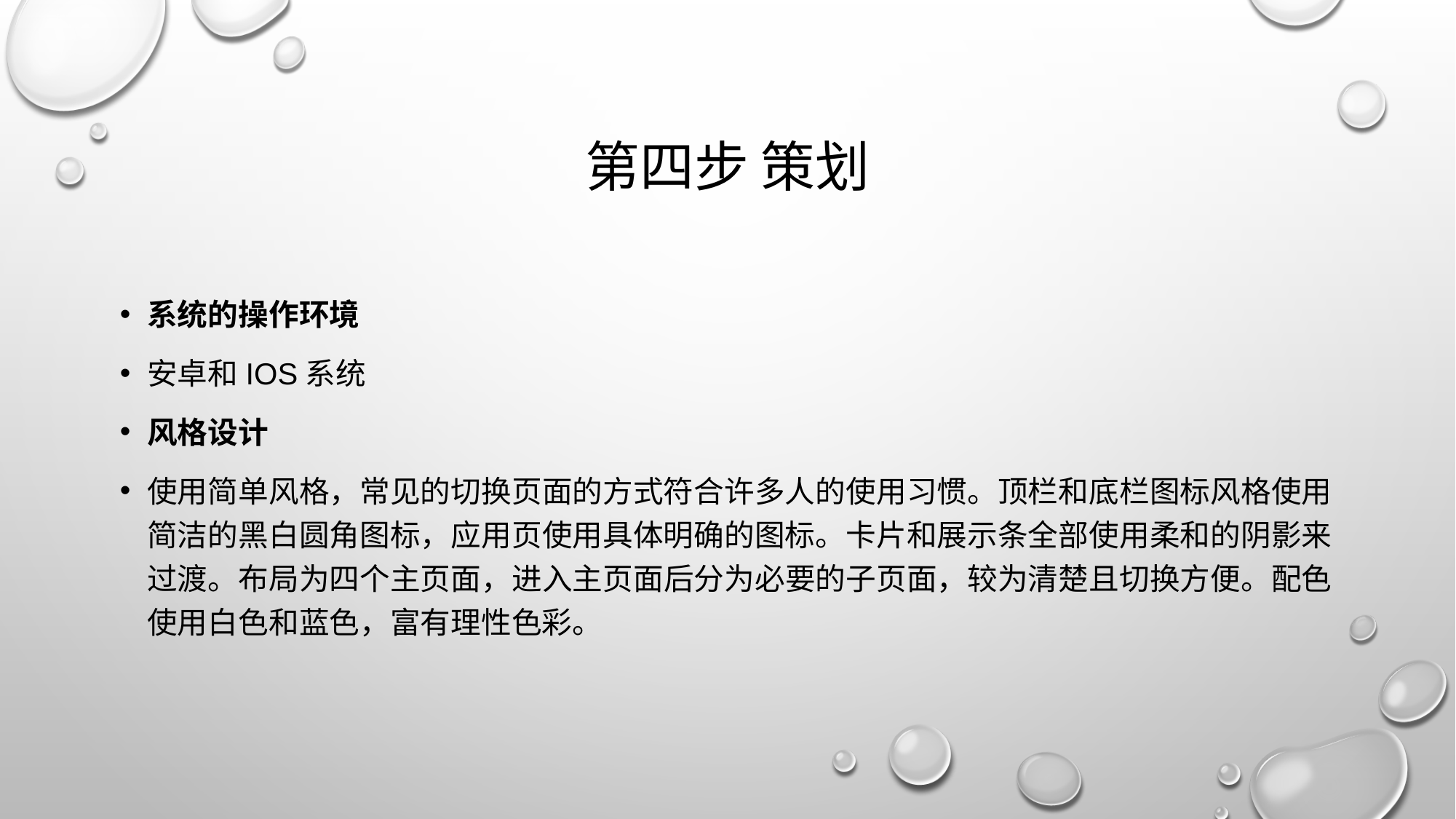

# 第四步 策划
系统的操作环境
安卓和IOS系统
风格设计
使用简单风格，常见的切换页面的方式符合许多人的使用习惯。顶栏和底栏图标风格使用简洁的黑白圆角图标，应用页使用具体明确的图标。卡片和展示条全部使用柔和的阴影来过渡。布局为四个主页面，进入主页面后分为必要的子页面，较为清楚且切换方便。配色使用白色和蓝色，富有理性色彩。